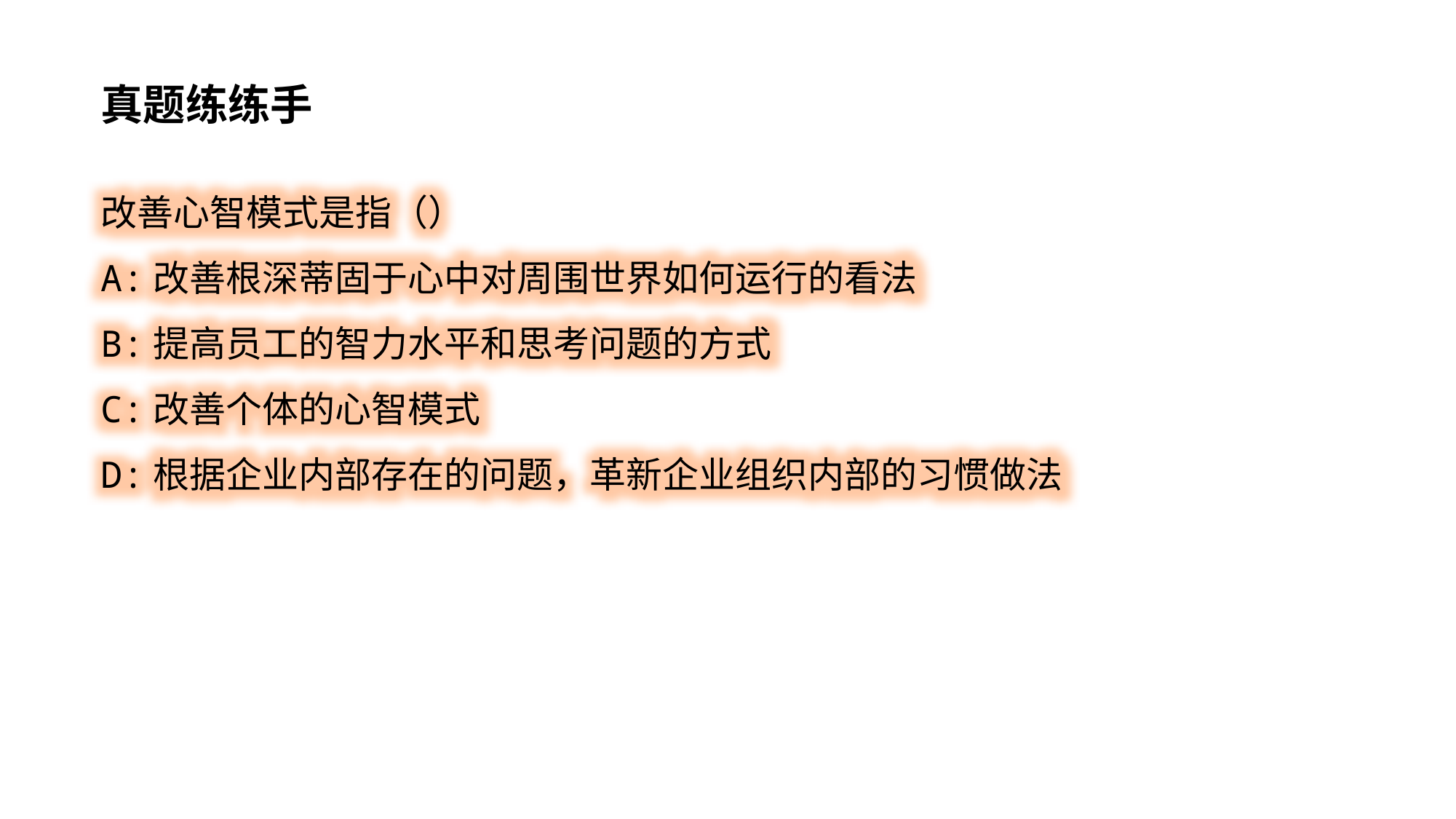

真题练练手
改善心智模式是指（）
A:改善根深蒂固于心中对周围世界如何运行的看法
B:提高员工的智力水平和思考问题的方式
C:改善个体的心智模式
D:根据企业内部存在的问题，革新企业组织内部的习惯做法